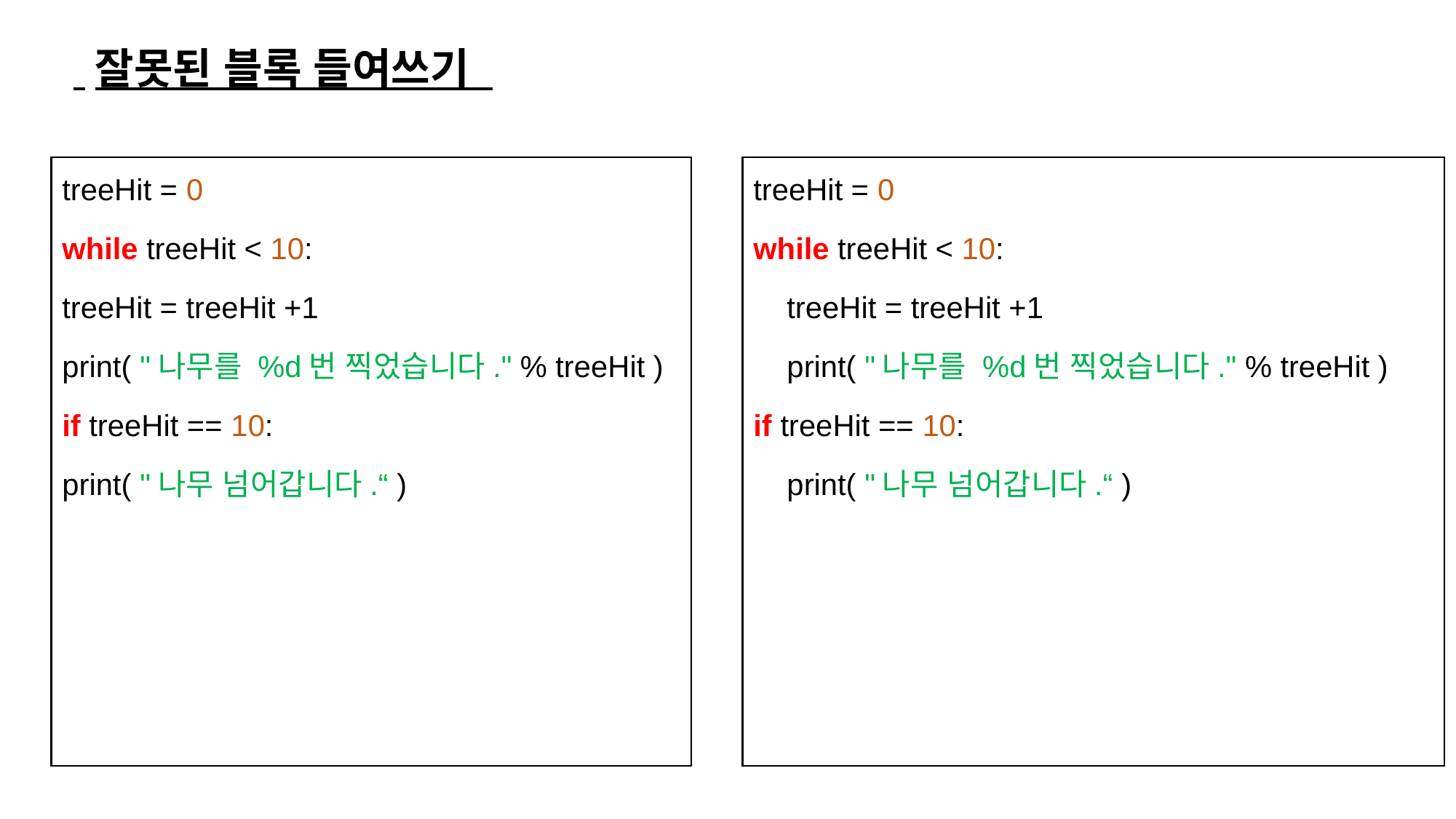

# 잘못된 블록 들여쓰기
treeHit = 0
while treeHit < 10:
    treeHit = treeHit +1
    print( "나무를 %d번 찍었습니다." % treeHit )
if treeHit == 10:
    print( "나무 넘어갑니다.“ )
treeHit = 0
while treeHit < 10:
treeHit = treeHit +1
print( "나무를 %d번 찍었습니다." % treeHit )
if treeHit == 10:
print( "나무 넘어갑니다.“ )